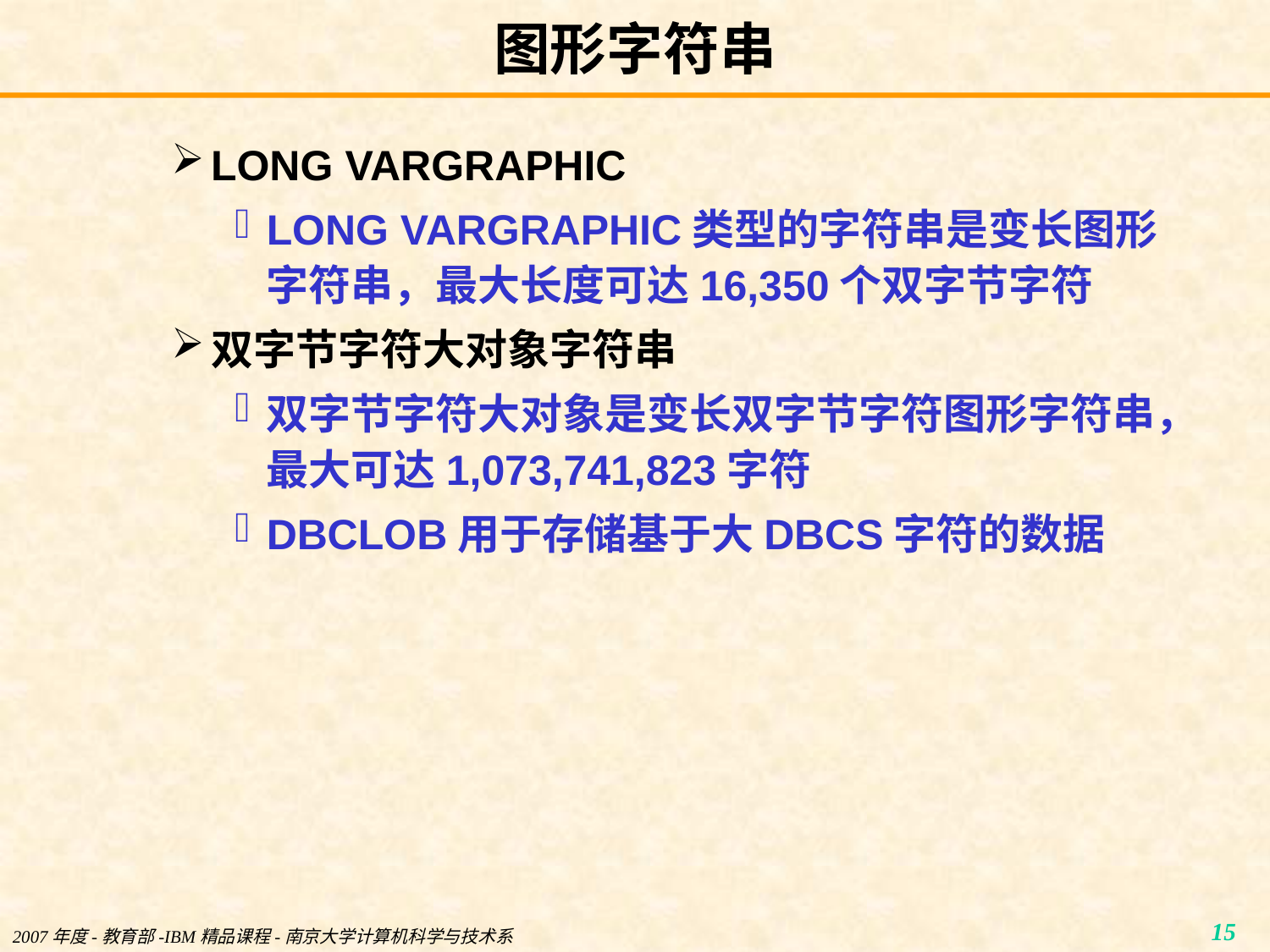

# 图形字符串
LONG VARGRAPHIC
LONG VARGRAPHIC类型的字符串是变长图形字符串，最大长度可达16,350个双字节字符
双字节字符大对象字符串
双字节字符大对象是变长双字节字符图形字符串，最大可达1,073,741,823字符
DBCLOB用于存储基于大DBCS字符的数据
15
2007年度-教育部-IBM精品课程-南京大学计算机科学与技术系